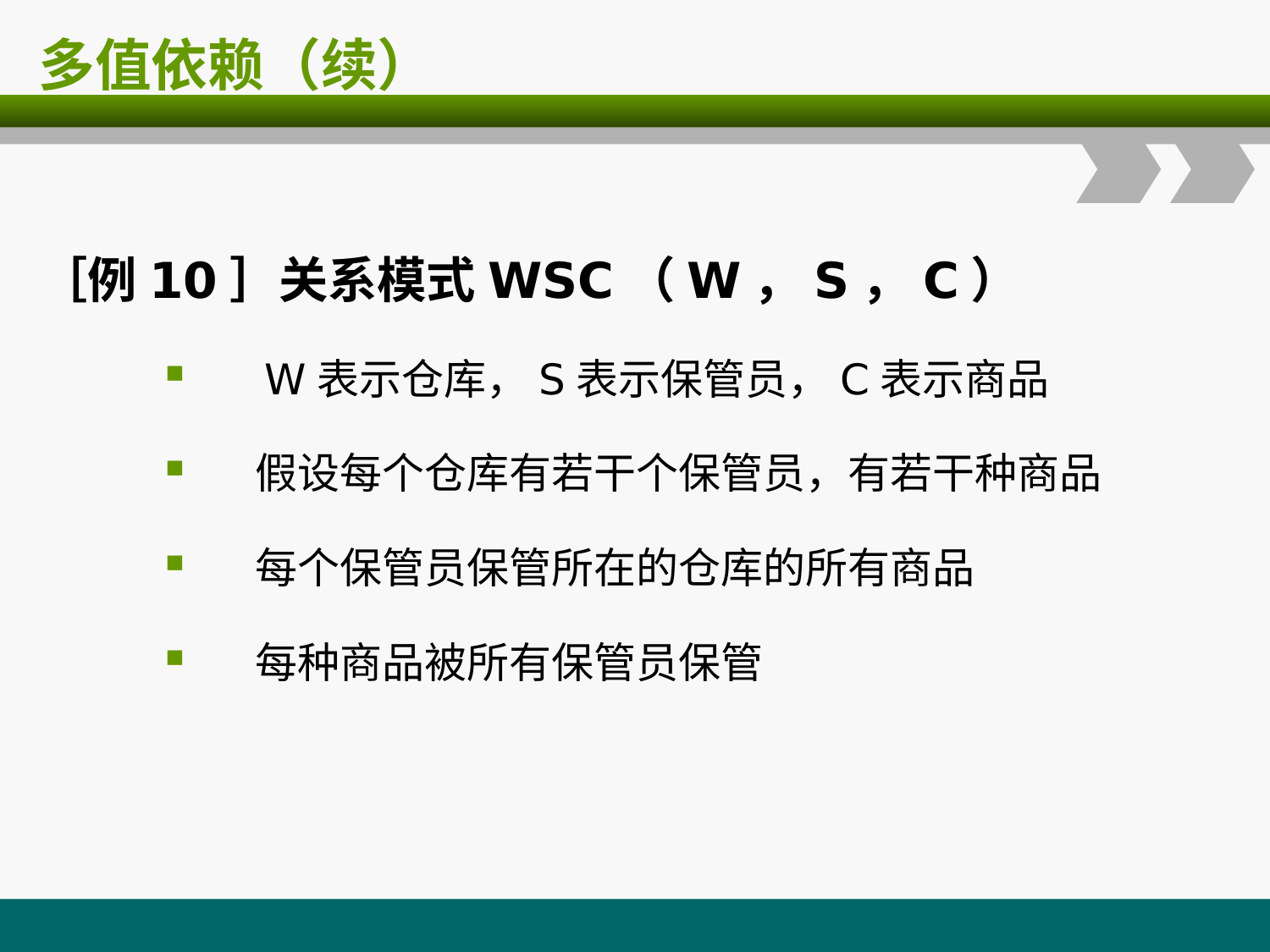

# 多值依赖（续）
［例10］关系模式WSC（W，S，C）
     W表示仓库，S表示保管员，C表示商品
     假设每个仓库有若干个保管员，有若干种商品
     每个保管员保管所在的仓库的所有商品
     每种商品被所有保管员保管